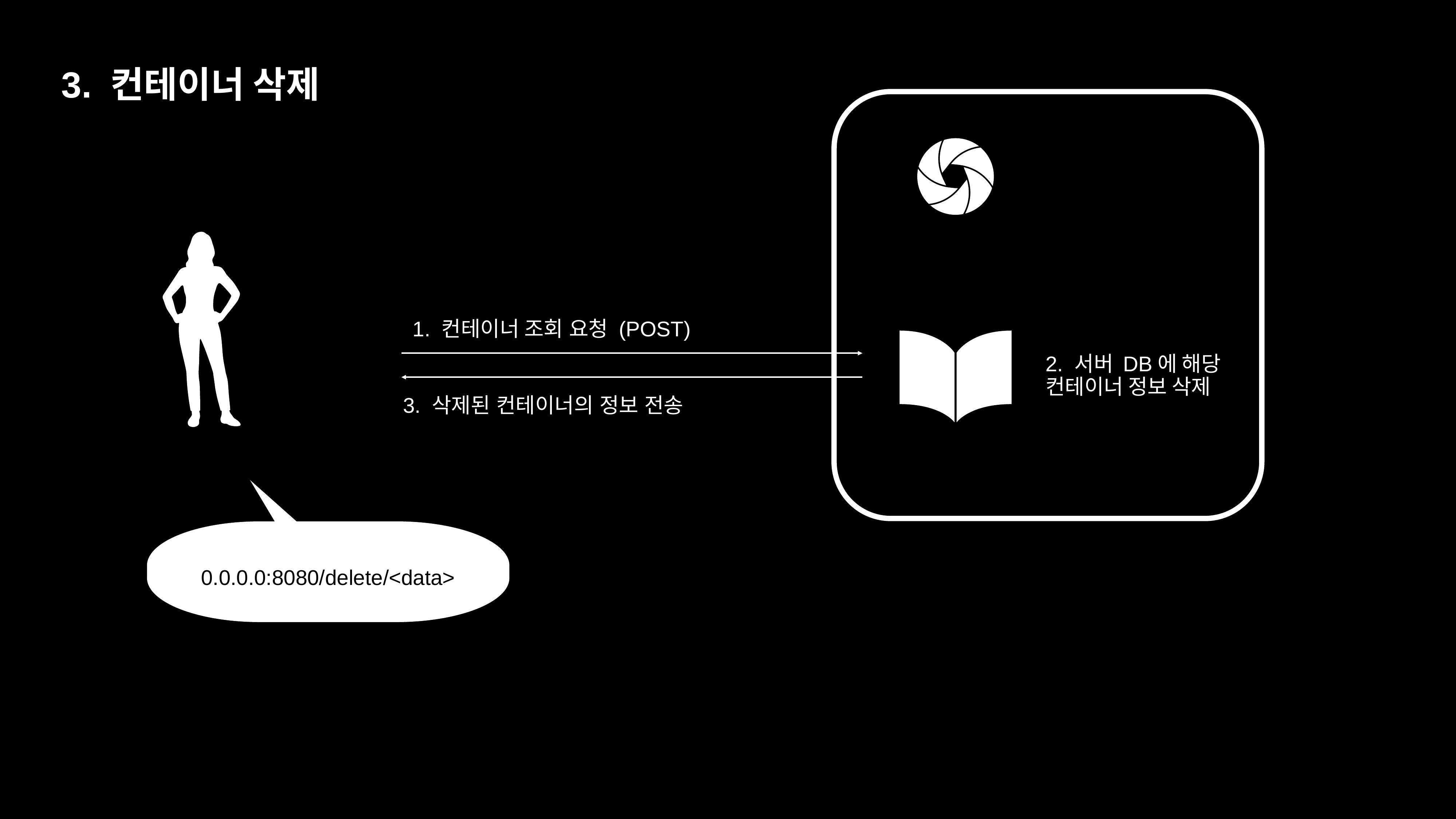

3. 컨테이너 삭제

1. 컨테이너 조회 요청 (POST)
2. 서버 DB에 해당 컨테이너 정보 삭제

3. 삭제된 컨테이너의 정보 전송

0.0.0.0:8080/delete/<data>